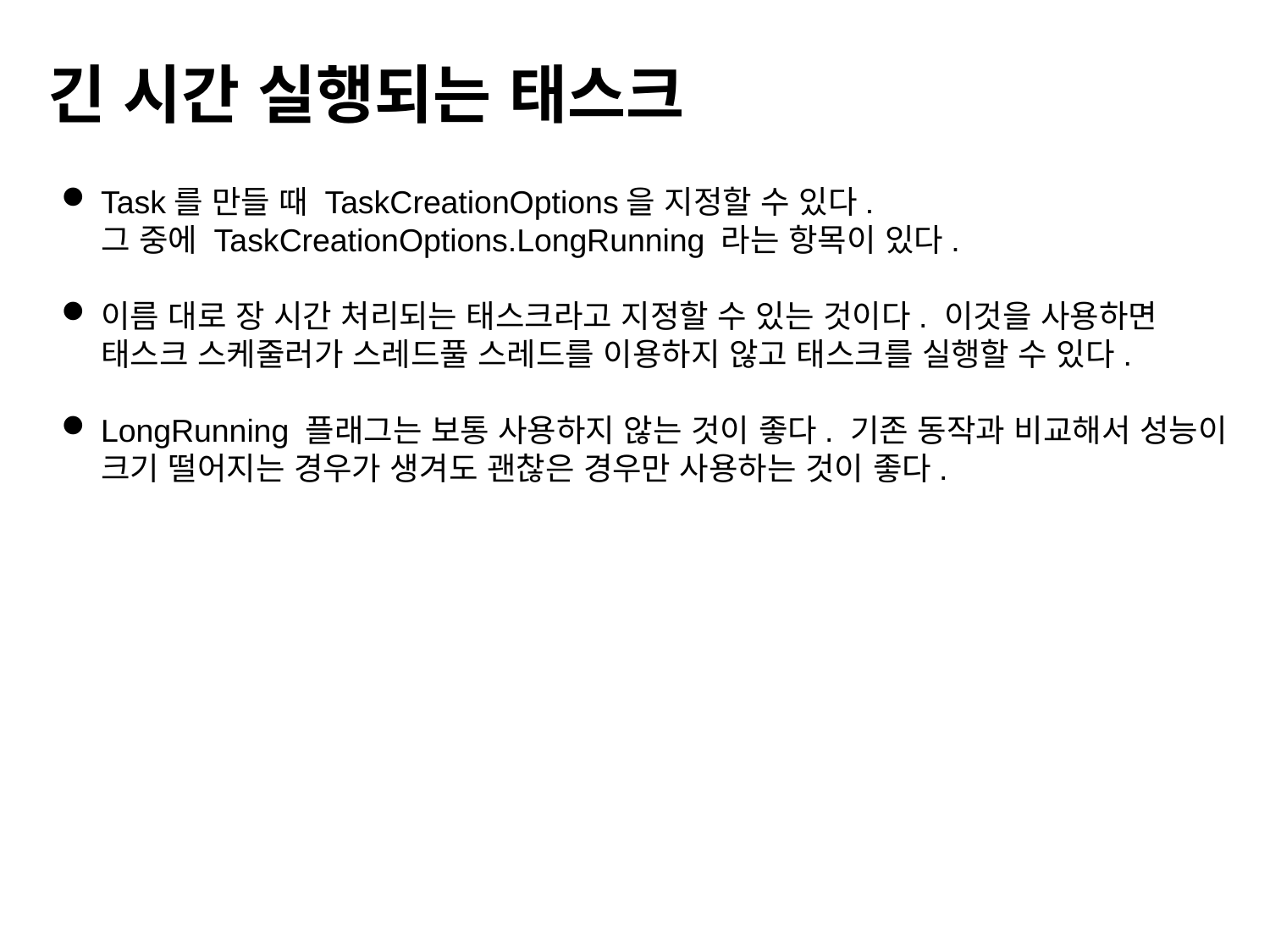

긴 시간 실행되는 태스크
Task를 만들 때 TaskCreationOptions을 지정할 수 있다.
그 중에 TaskCreationOptions.LongRunning 라는 항목이 있다.

이름 대로 장 시간 처리되는 태스크라고 지정할 수 있는 것이다. 이것을 사용하면 태스크 스케줄러가 스레드풀 스레드를 이용하지 않고 태스크를 실행할 수 있다.

LongRunning 플래그는 보통 사용하지 않는 것이 좋다. 기존 동작과 비교해서 성능이 크기 떨어지는 경우가 생겨도 괜찮은 경우만 사용하는 것이 좋다.